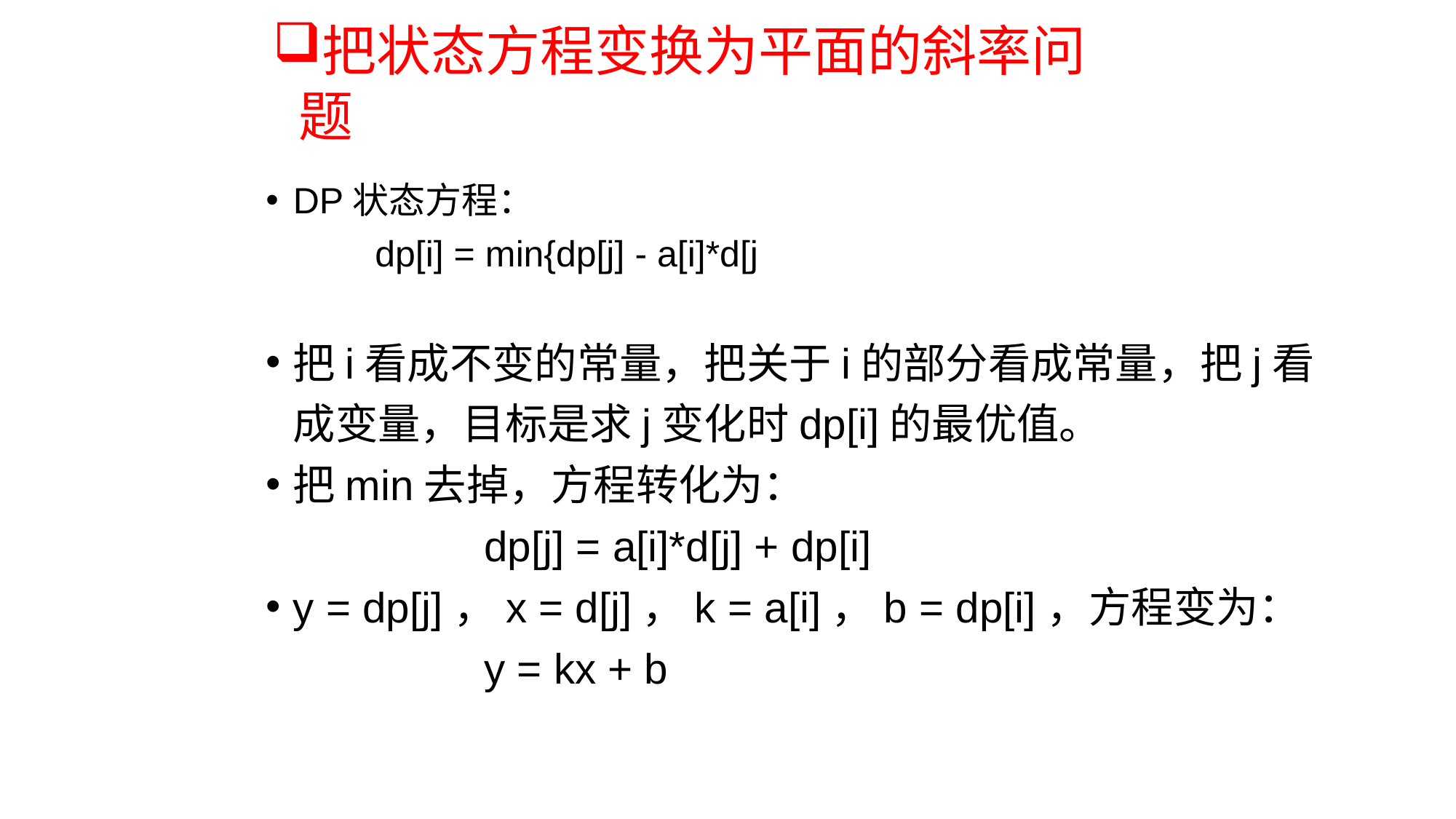

# 把状态方程变换为平面的斜率问题
DP状态方程：
	dp[i] = min{dp[j] - a[i]*d[j

把i看成不变的常量，把关于i的部分看成常量，把j看成变量，目标是求j变化时dp[i]的最优值。
把min去掉，方程转化为：
		dp[j] = a[i]*d[j] + dp[i]
y = dp[j]，x = d[j]，k = a[i]，b = dp[i]，方程变为：
		y = kx + b